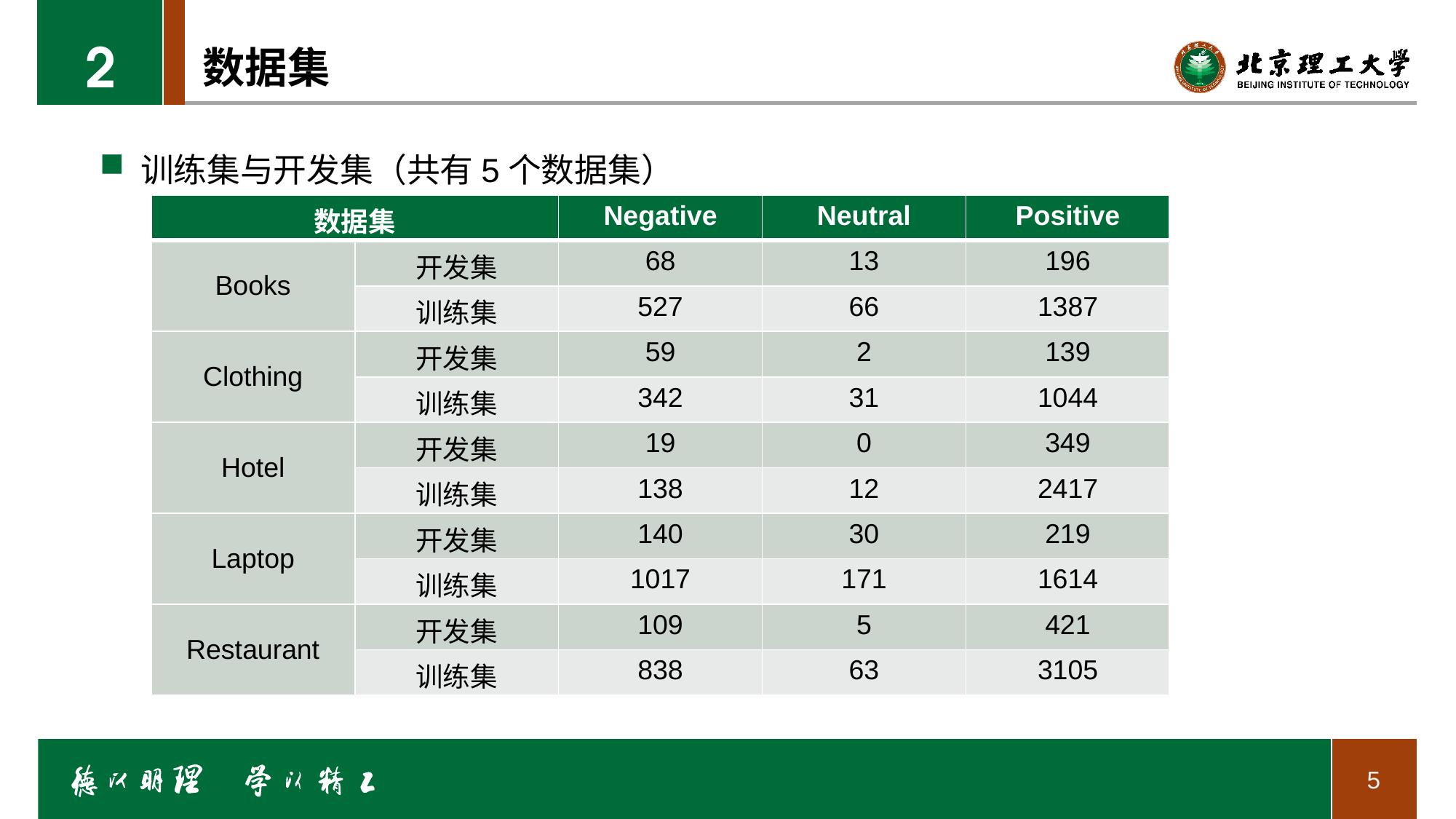

2
# 数据集
训练集与开发集（共有5个数据集）
| 数据集 |  | Negative | Neutral | Positive |
| --- | --- | --- | --- | --- |
| Books | 开发集 | 68 | 13 | 196 |
|  | 训练集 | 527 | 66 | 1387 |
| Clothing | 开发集 | 59 | 2 | 139 |
|  | 训练集 | 342 | 31 | 1044 |
| Hotel | 开发集 | 19 | 0 | 349 |
|  | 训练集 | 138 | 12 | 2417 |
| Laptop | 开发集 | 140 | 30 | 219 |
|  | 训练集 | 1017 | 171 | 1614 |
| Restaurant | 开发集 | 109 | 5 | 421 |
|  | 训练集 | 838 | 63 | 3105 |